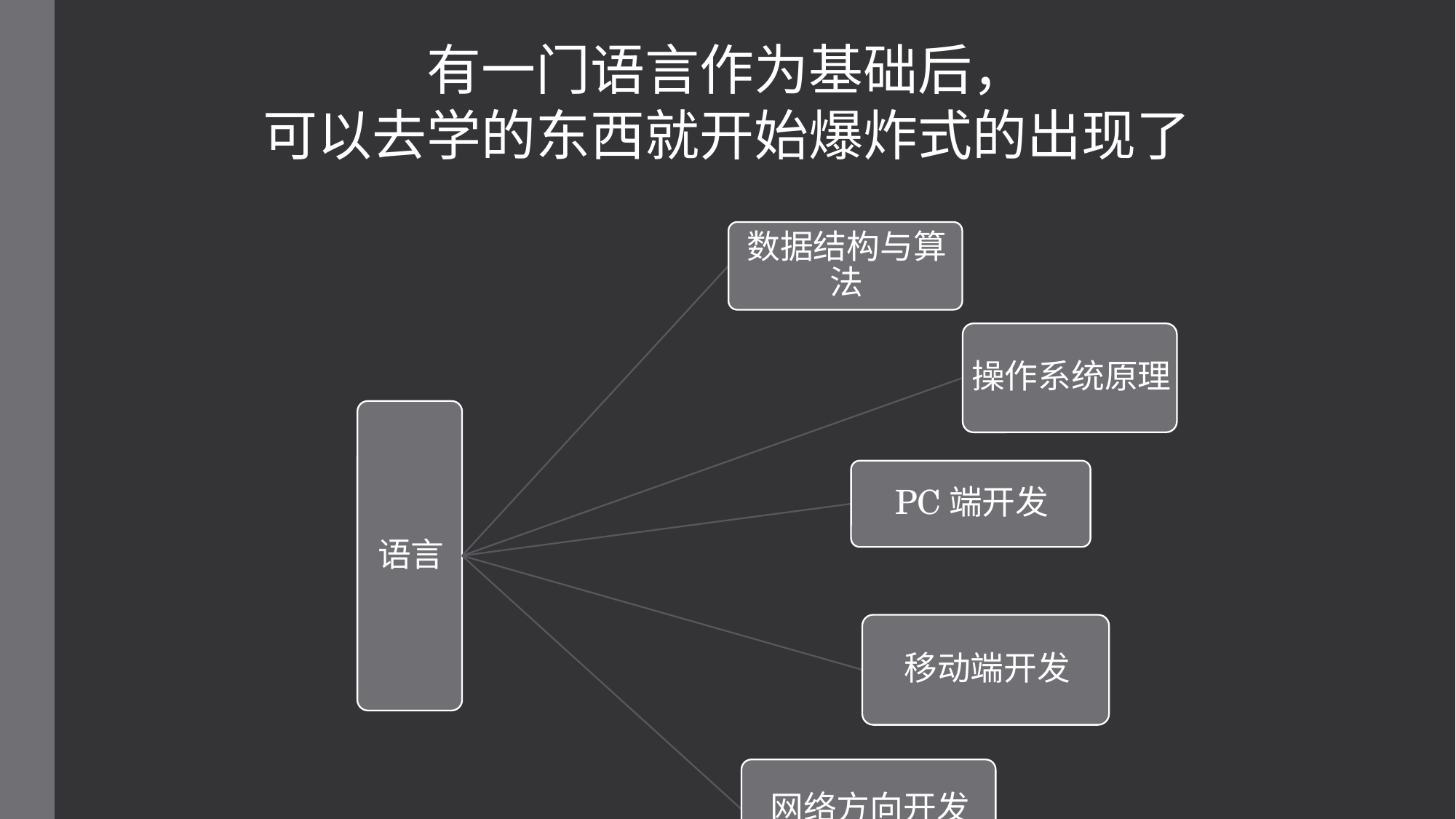

有一门语言作为基础后，
可以去学的东西就开始爆炸式的出现了
语言

数据结构与算法

PC端开发

移动端开发

网络方向开发

操作系统原理